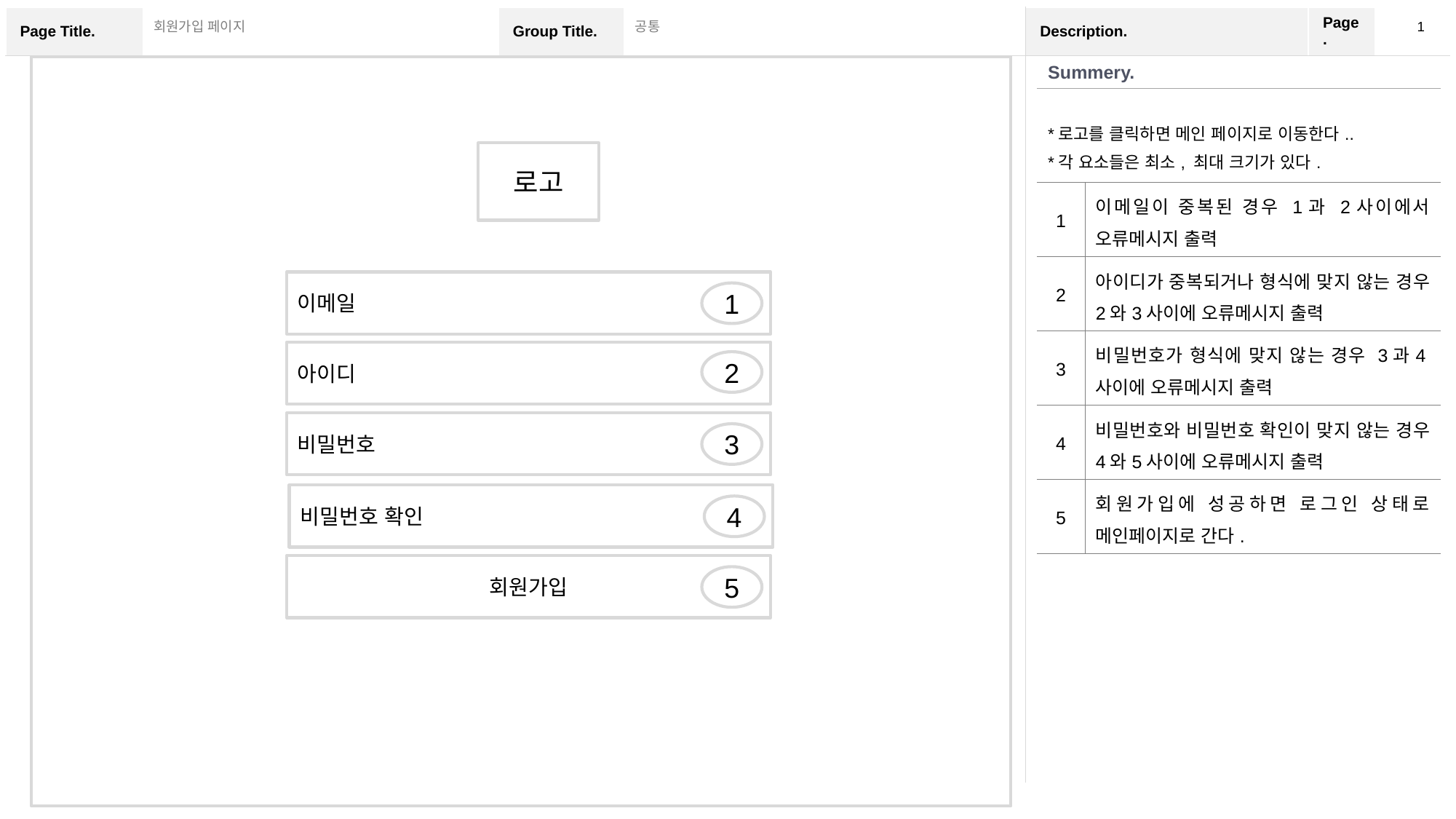

1
회원가입 페이지
공통

| Summery. |  |
| --- | --- |
| \*로고를 클릭하면 메인 페이지로 이동한다.. \*각 요소들은 최소, 최대 크기가 있다. |  |
| 1 | 이메일이 중복된 경우 1과 2사이에서 오류메시지 출력 |
| 2 | 아이디가 중복되거나 형식에 맞지 않는 경우 2와3사이에 오류메시지 출력 |
| 3 | 비밀번호가 형식에 맞지 않는 경우 3과4사이에 오류메시지 출력 |
| 4 | 비밀번호와 비밀번호 확인이 맞지 않는 경우 4와5사이에 오류메시지 출력 |
| 5 | 회원가입에 성공하면 로그인 상태로 메인페이지로 간다. |
로고
이메일
1
아이디
2
비밀번호
3
비밀번호 확인
4
회원가입
5